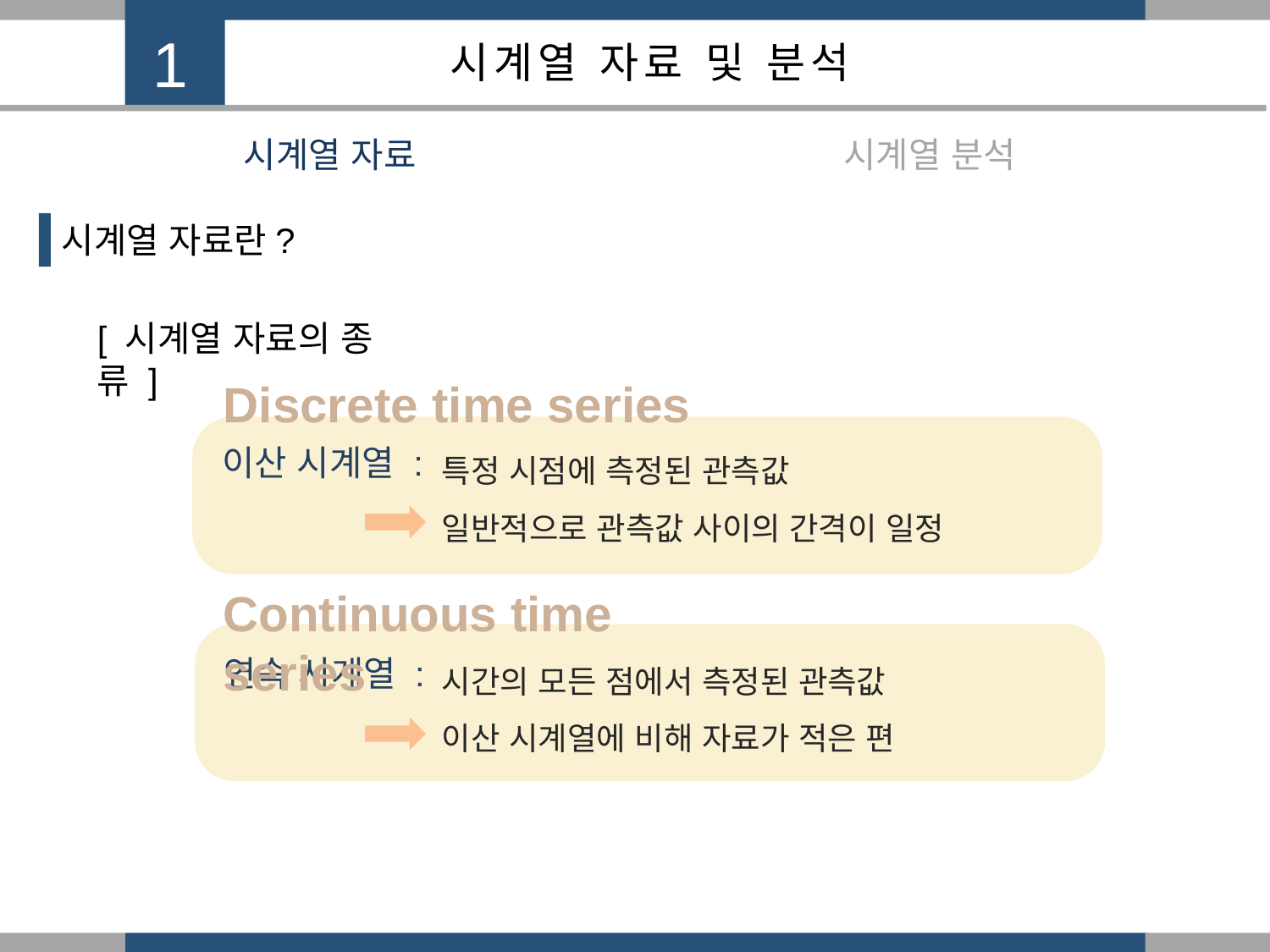

1
시계열 자료 및 분석

시계열 자료
시계열 분석
시계열 자료란?

[ 시계열 자료의 종류 ]
Discrete time series

특정 시점에 측정된 관측값
일반적으로 관측값 사이의 간격이 일정
이산 시계열 :

Continuous time series

시간의 모든 점에서 측정된 관측값
이산 시계열에 비해 자료가 적은 편
연속 시계열 :